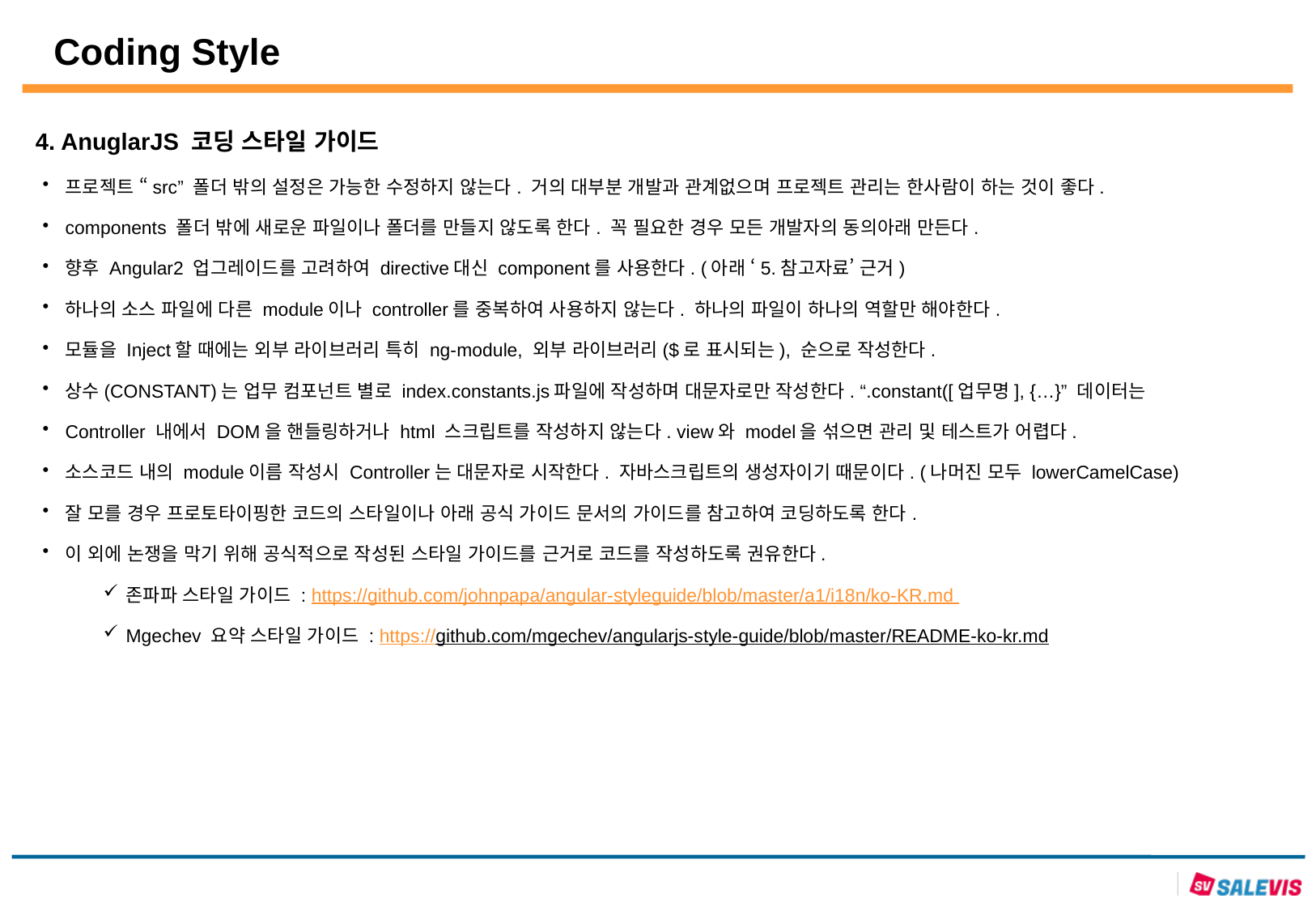

# Coding Style
4. AnuglarJS 코딩 스타일 가이드
프로젝트 “src” 폴더 밖의 설정은 가능한 수정하지 않는다. 거의 대부분 개발과 관계없으며 프로젝트 관리는 한사람이 하는 것이 좋다.
components 폴더 밖에 새로운 파일이나 폴더를 만들지 않도록 한다. 꼭 필요한 경우 모든 개발자의 동의아래 만든다.
향후 Angular2 업그레이드를 고려하여 directive대신 component를 사용한다. (아래 ‘5.참고자료’ 근거)
하나의 소스 파일에 다른 module이나 controller를 중복하여 사용하지 않는다. 하나의 파일이 하나의 역할만 해야한다.
모듈을 Inject할 때에는 외부 라이브러리 특히 ng-module, 외부 라이브러리($로 표시되는), 순으로 작성한다.
상수(CONSTANT)는 업무 컴포넌트 별로 index.constants.js파일에 작성하며 대문자로만 작성한다. “.constant([업무명], {…}” 데이터는
Controller 내에서 DOM을 핸들링하거나 html 스크립트를 작성하지 않는다. view와 model을 섞으면 관리 및 테스트가 어렵다.
소스코드 내의 module이름 작성시 Controller는 대문자로 시작한다. 자바스크립트의 생성자이기 때문이다. (나머진 모두 lowerCamelCase)
잘 모를 경우 프로토타이핑한 코드의 스타일이나 아래 공식 가이드 문서의 가이드를 참고하여 코딩하도록 한다.
이 외에 논쟁을 막기 위해 공식적으로 작성된 스타일 가이드를 근거로 코드를 작성하도록 권유한다.
존파파 스타일 가이드 : https://github.com/johnpapa/angular-styleguide/blob/master/a1/i18n/ko-KR.md
Mgechev 요약 스타일 가이드 : https://github.com/mgechev/angularjs-style-guide/blob/master/README-ko-kr.md